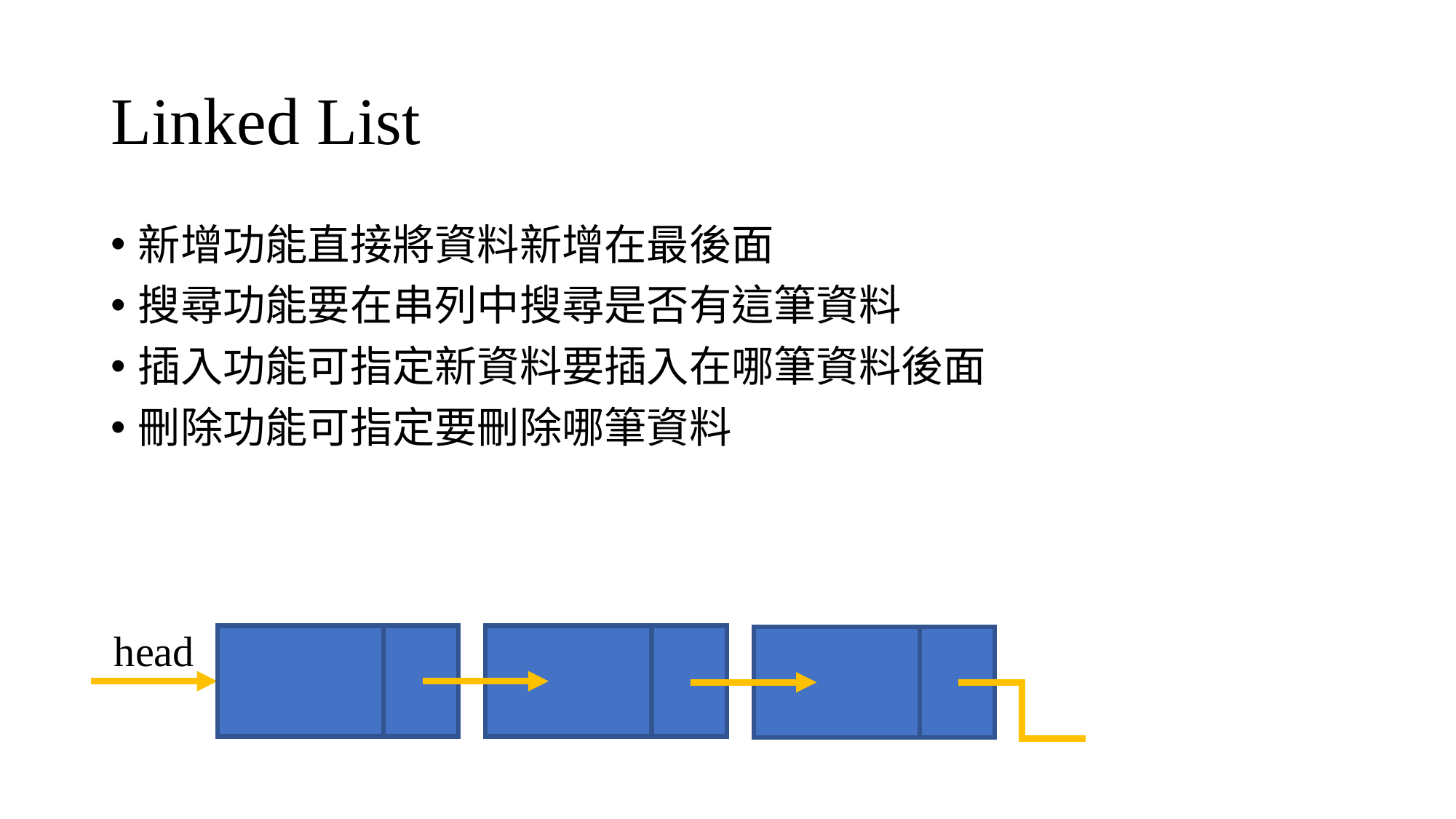

# Linked List
新增功能直接將資料新增在最後面
搜尋功能要在串列中搜尋是否有這筆資料
插入功能可指定新資料要插入在哪筆資料後面
刪除功能可指定要刪除哪筆資料

head